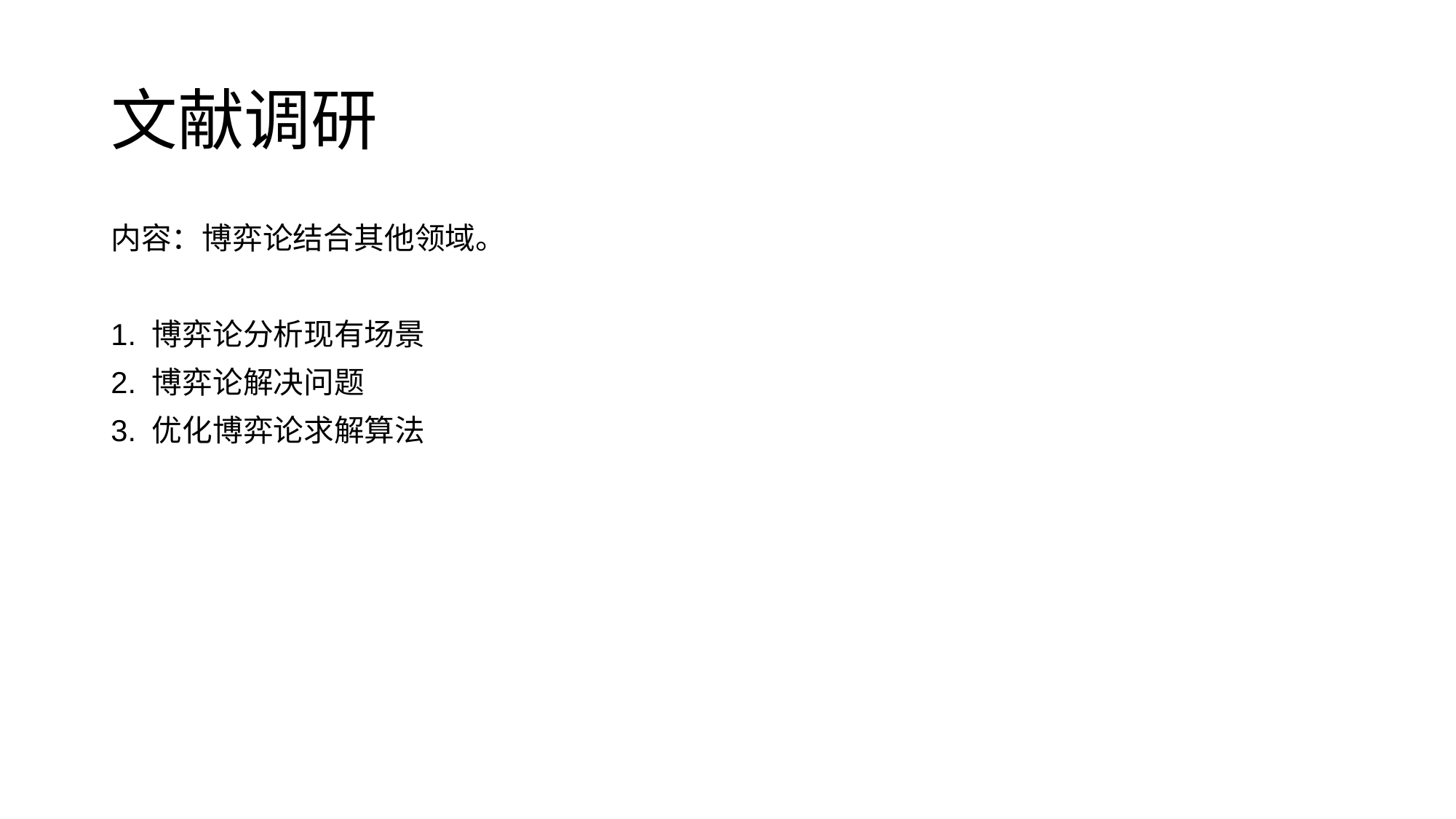

# 文献调研
内容：博弈论结合其他领域。

1. 博弈论分析现有场景
2. 博弈论解决问题
3. 优化博弈论求解算法